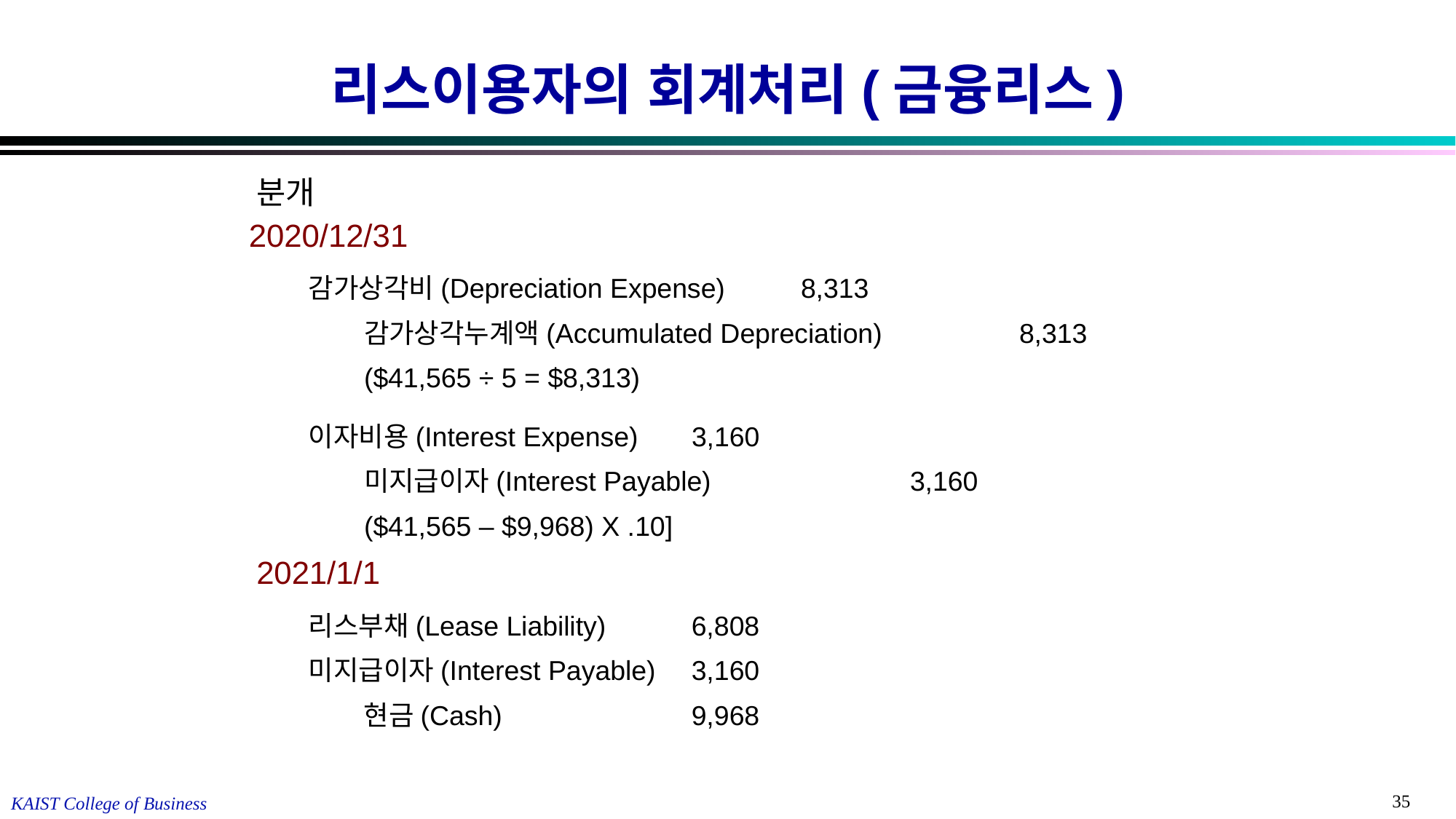

# 리스이용자의 회계처리(금융리스)
분개
2020/12/31
감가상각비(Depreciation Expense)	8,313
	감가상각누계액(Accumulated Depreciation) 		8,313
	($41,565 ÷ 5 = $8,313)
이자비용(Interest Expense)	3,160
	미지급이자(Interest Payable) 		3,160
	($41,565 – $9,968) X .10]

2021/1/1
리스부채(Lease Liability)	6,808
미지급이자(Interest Payable)	3,160
	현금(Cash)		9,968